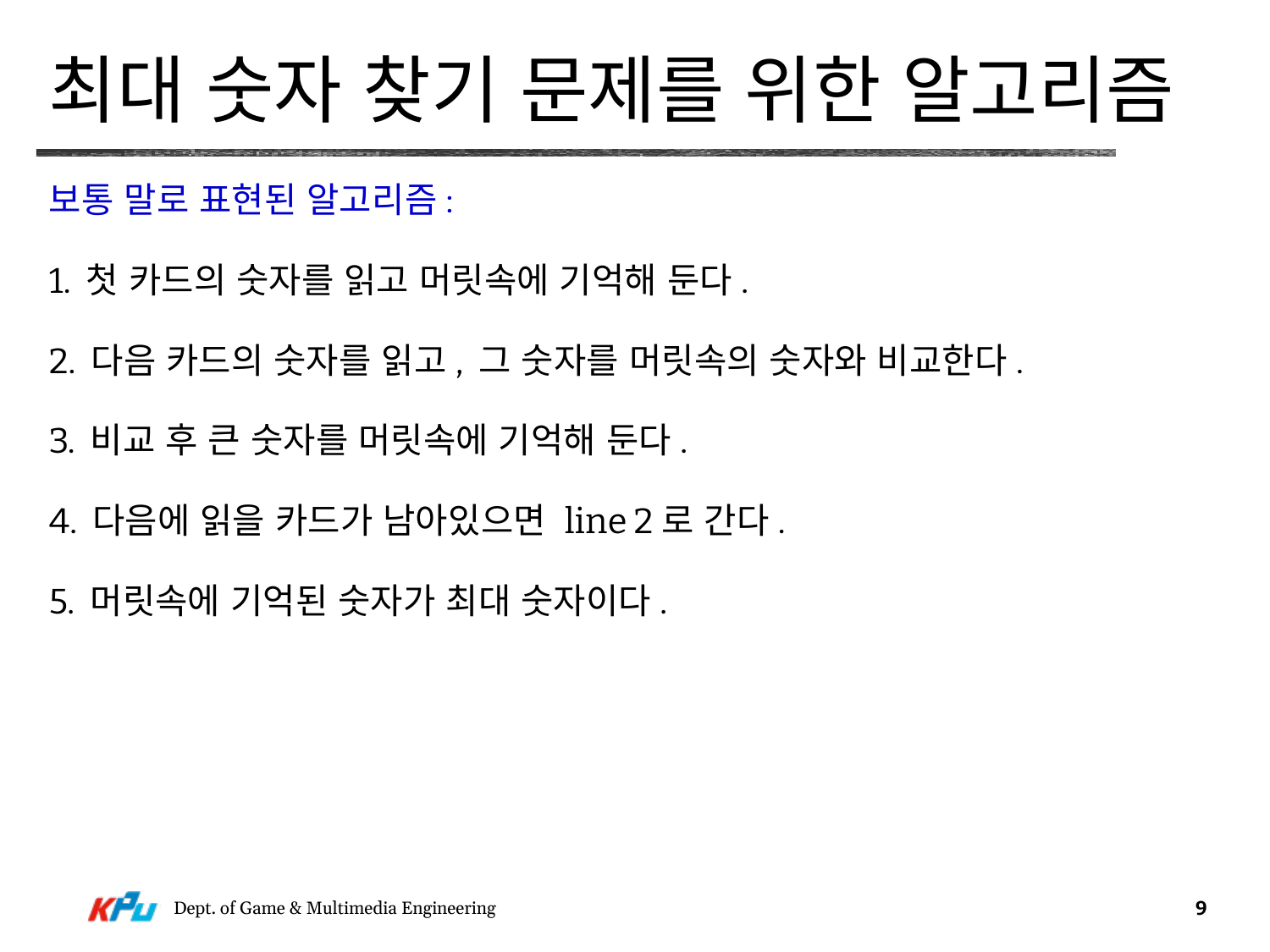

# 최대 숫자 찾기 문제를 위한 알고리즘
보통 말로 표현된 알고리즘:
1. 첫 카드의 숫자를 읽고 머릿속에 기억해 둔다.
2. 다음 카드의 숫자를 읽고, 그 숫자를 머릿속의 숫자와 비교한다.
3. 비교 후 큰 숫자를 머릿속에 기억해 둔다.
4. 다음에 읽을 카드가 남아있으면 line 2로 간다.
5. 머릿속에 기억된 숫자가 최대 숫자이다.
Dept. of Game & Multimedia Engineering
9